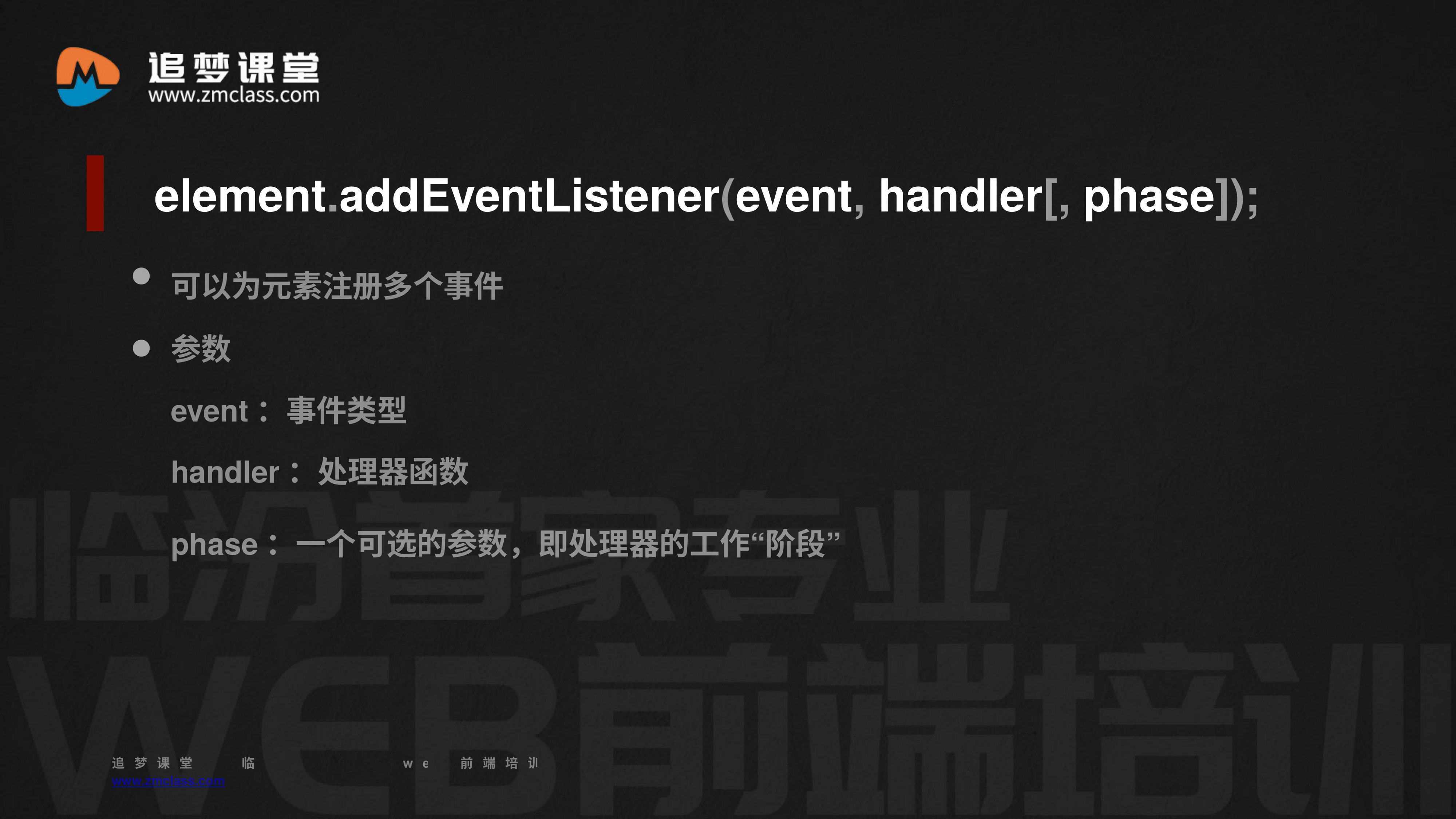

element.addEventListener(event, handler[, phase]);
可以为元素注册多个事件

参数

event：事件类型
handler：处理器函数
phase：一个可选的参数，即处理器的工作“阶段”
追梦课堂   临汾首家专业的web前端培训机构                                                          www.zmclass.com
8